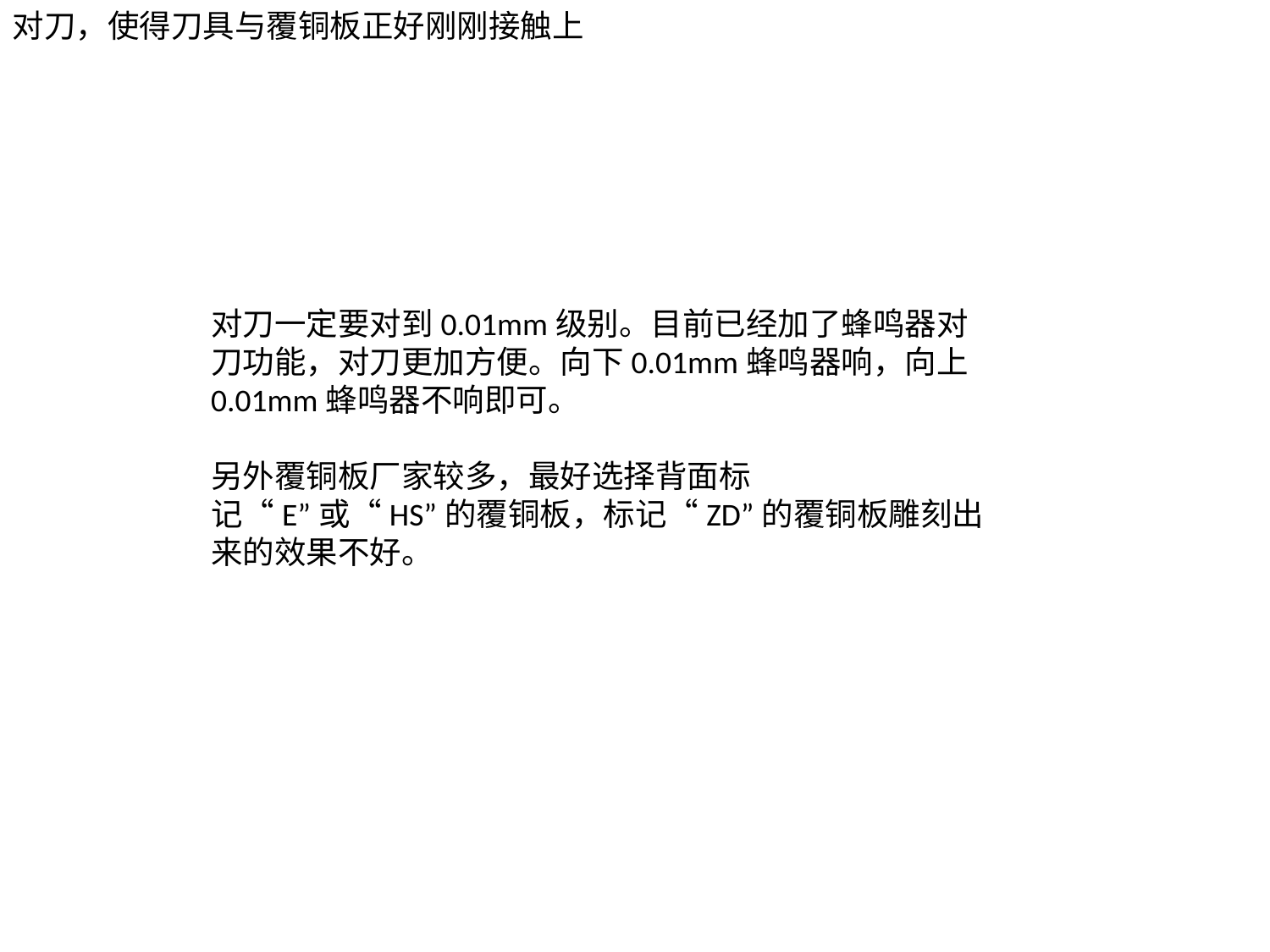

对刀，使得刀具与覆铜板正好刚刚接触上
对刀一定要对到0.01mm级别。目前已经加了蜂鸣器对刀功能，对刀更加方便。向下0.01mm蜂鸣器响，向上0.01mm蜂鸣器不响即可。

另外覆铜板厂家较多，最好选择背面标记“E”或“HS”的覆铜板，标记“ZD”的覆铜板雕刻出来的效果不好。